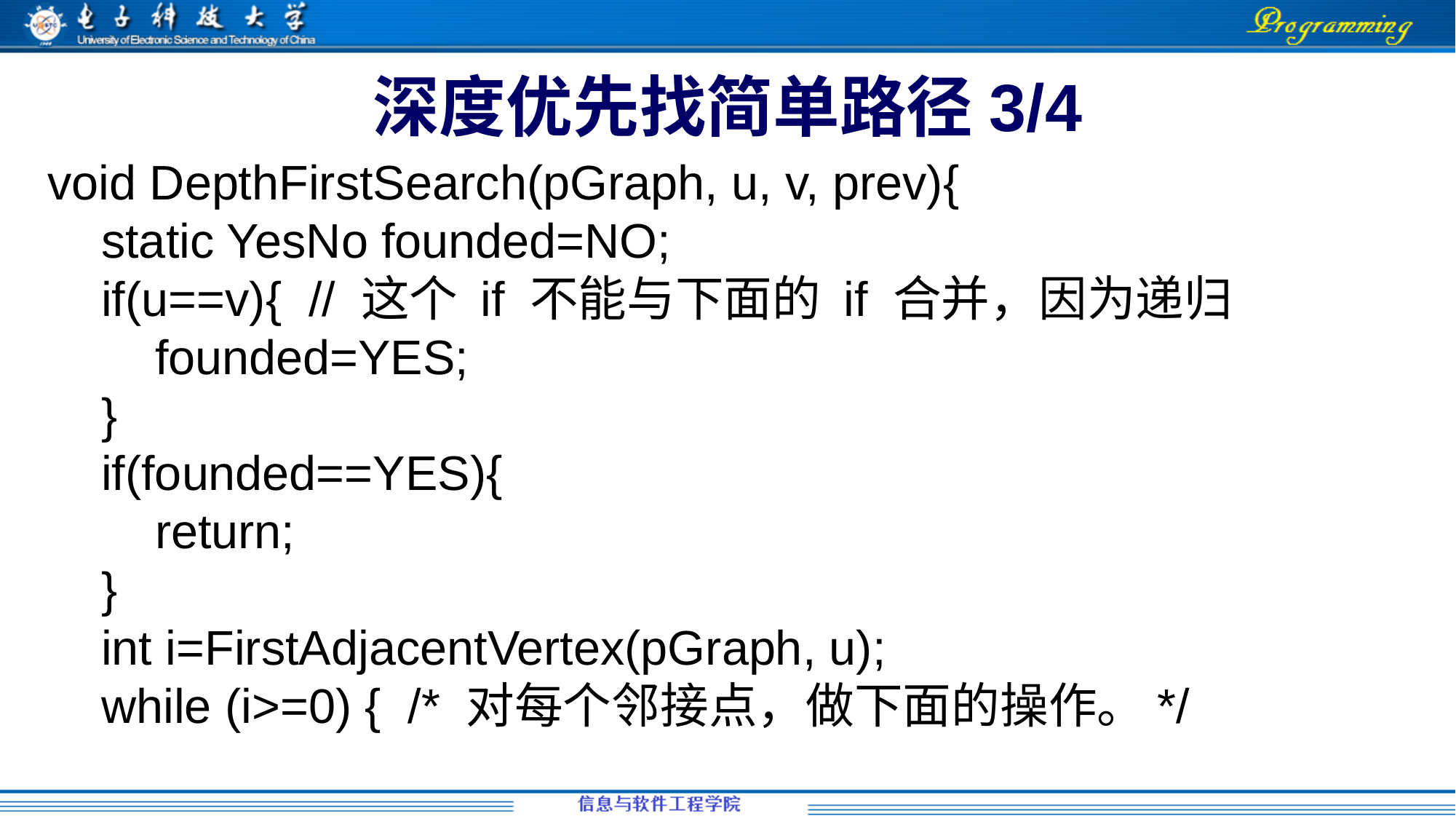

# 深度优先找简单路径3/4
void DepthFirstSearch(pGraph, u, v, prev){
    static YesNo founded=NO;
    if(u==v){  // 这个 if 不能与下面的 if 合并，因为递归
        founded=YES;
    }
    if(founded==YES){
        return;
    }
    int i=FirstAdjacentVertex(pGraph, u);
    while (i>=0) {  /* 对每个邻接点，做下面的操作。*/